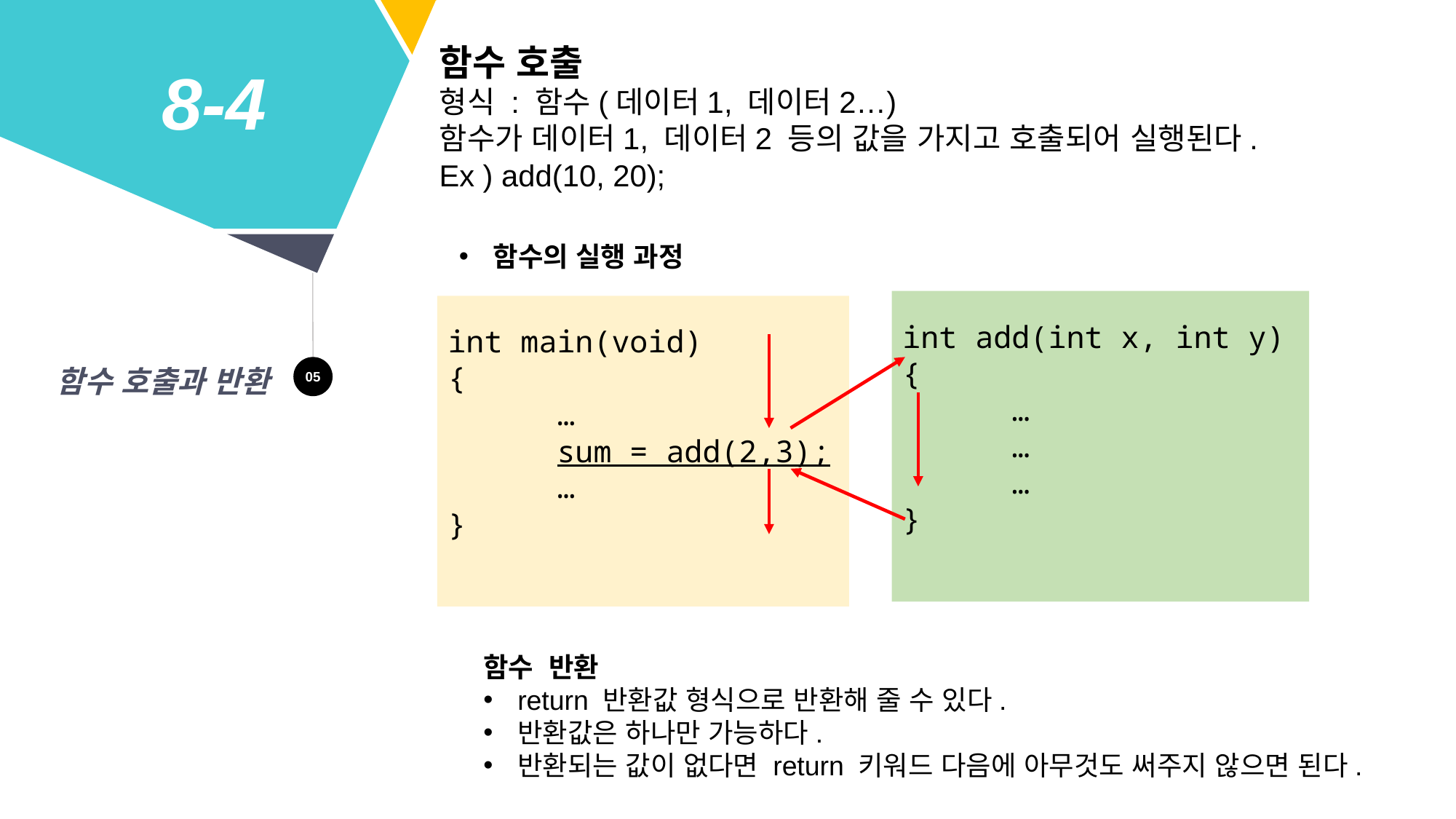

함수 호출
형식 : 함수(데이터1, 데이터2…)
함수가 데이터1, 데이터2 등의 값을 가지고 호출되어 실행된다.
Ex ) add(10, 20);
8-4
함수의 실행 과정
int add(int x, int y)
{
	…
	…
	…
}
int main(void)
{
	…
	sum = add(2,3);
	…
}
05
함수 호출과 반환
함수  반환
return 반환값 형식으로 반환해 줄 수 있다.
반환값은 하나만 가능하다.
반환되는 값이 없다면 return 키워드 다음에 아무것도 써주지 않으면 된다.